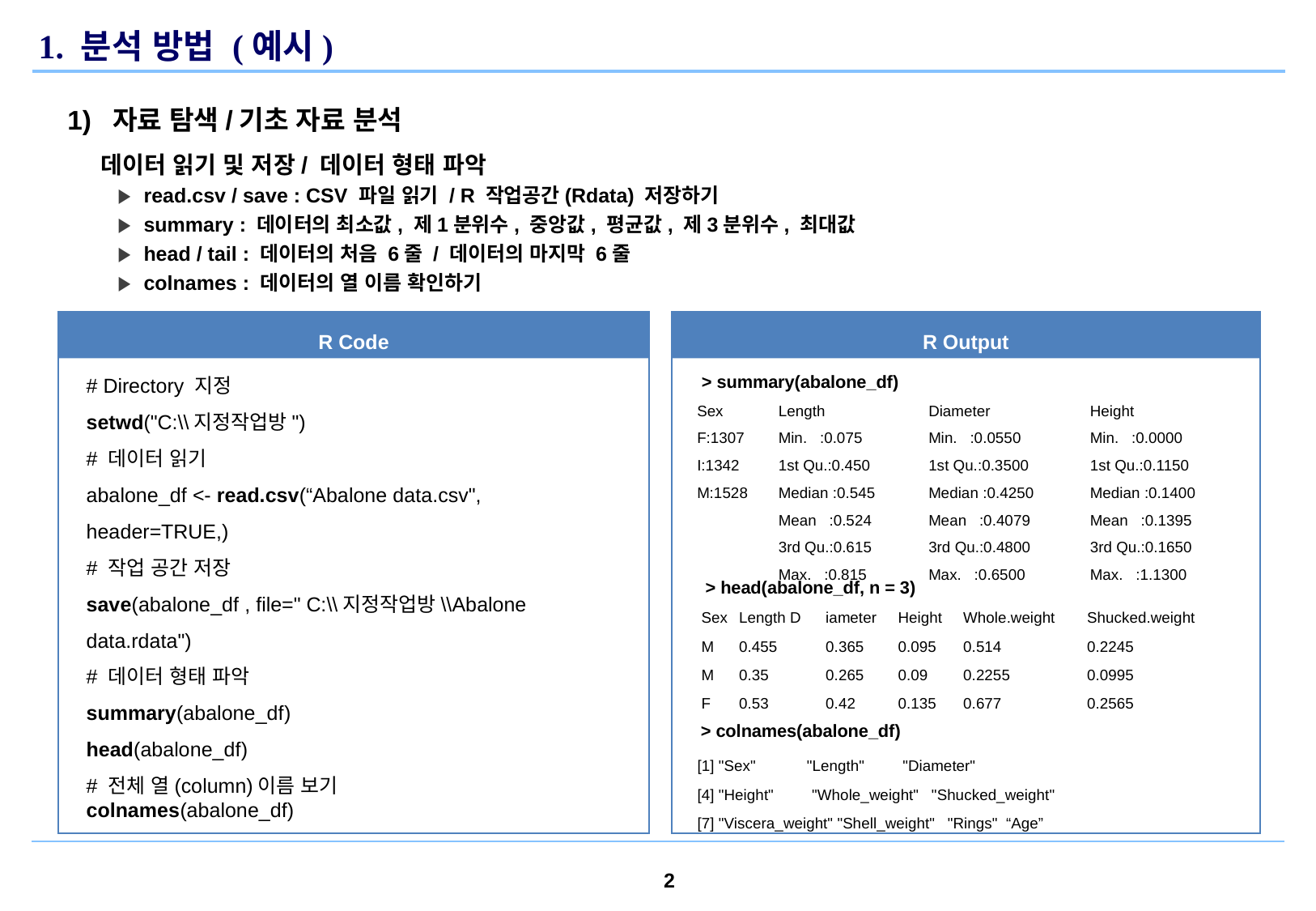

1. 분석 방법 (예시)
1)  자료 탐색/기초 자료 분석
데이터 읽기 및 저장/ 데이터 형태 파악
   ▶ read.csv / save : CSV 파일 읽기 / R 작업공간(Rdata) 저장하기
   ▶ summary : 데이터의 최소값, 제1분위수, 중앙값, 평균값, 제3분위수, 최대값
   ▶ head / tail : 데이터의 처음 6줄 / 데이터의 마지막 6줄
   ▶ colnames : 데이터의 열 이름 확인하기

R Code

R Output
# Directory 지정
setwd("C:\\지정작업방")
# 데이터 읽기
abalone_df <- read.csv(“Abalone data.csv", header=TRUE,)
# 작업 공간 저장
save(abalone_df , file=" C:\\지정작업방\\Abalone data.rdata")
# 데이터 형태 파악
summary(abalone_df)
head(abalone_df)
# 전체 열(column)이름 보기
colnames(abalone_df)
> summary(abalone_df)
| Sex | Length | Diameter | Height |
| --- | --- | --- | --- |
| F:1307 | Min. :0.075 | Min. :0.0550 | Min. :0.0000 |
| I:1342 | 1st Qu.:0.450 | 1st Qu.:0.3500 | 1st Qu.:0.1150 |
| M:1528 | Median :0.545 | Median :0.4250 | Median :0.1400 |
|  | Mean :0.524 | Mean :0.4079 | Mean :0.1395 |
|  | 3rd Qu.:0.615 | 3rd Qu.:0.4800 | 3rd Qu.:0.1650 |
|  | Max. :0.815 | Max. :0.6500 | Max. :1.1300 |
> head(abalone_df, n = 3)
| Sex | Length D | iameter | Height | Whole.weight | Shucked.weight |
| --- | --- | --- | --- | --- | --- |
| M | 0.455 | 0.365 | 0.095 | 0.514 | 0.2245 |
| M | 0.35 | 0.265 | 0.09 | 0.2255 | 0.0995 |
| F | 0.53 | 0.42 | 0.135 | 0.677 | 0.2565 |
> colnames(abalone_df)
| [1] "Sex" "Length" "Diameter" |
| --- |
| [4] "Height" "Whole\_weight" "Shucked\_weight" |
| [7] "Viscera\_weight" "Shell\_weight" "Rings" “Age” |